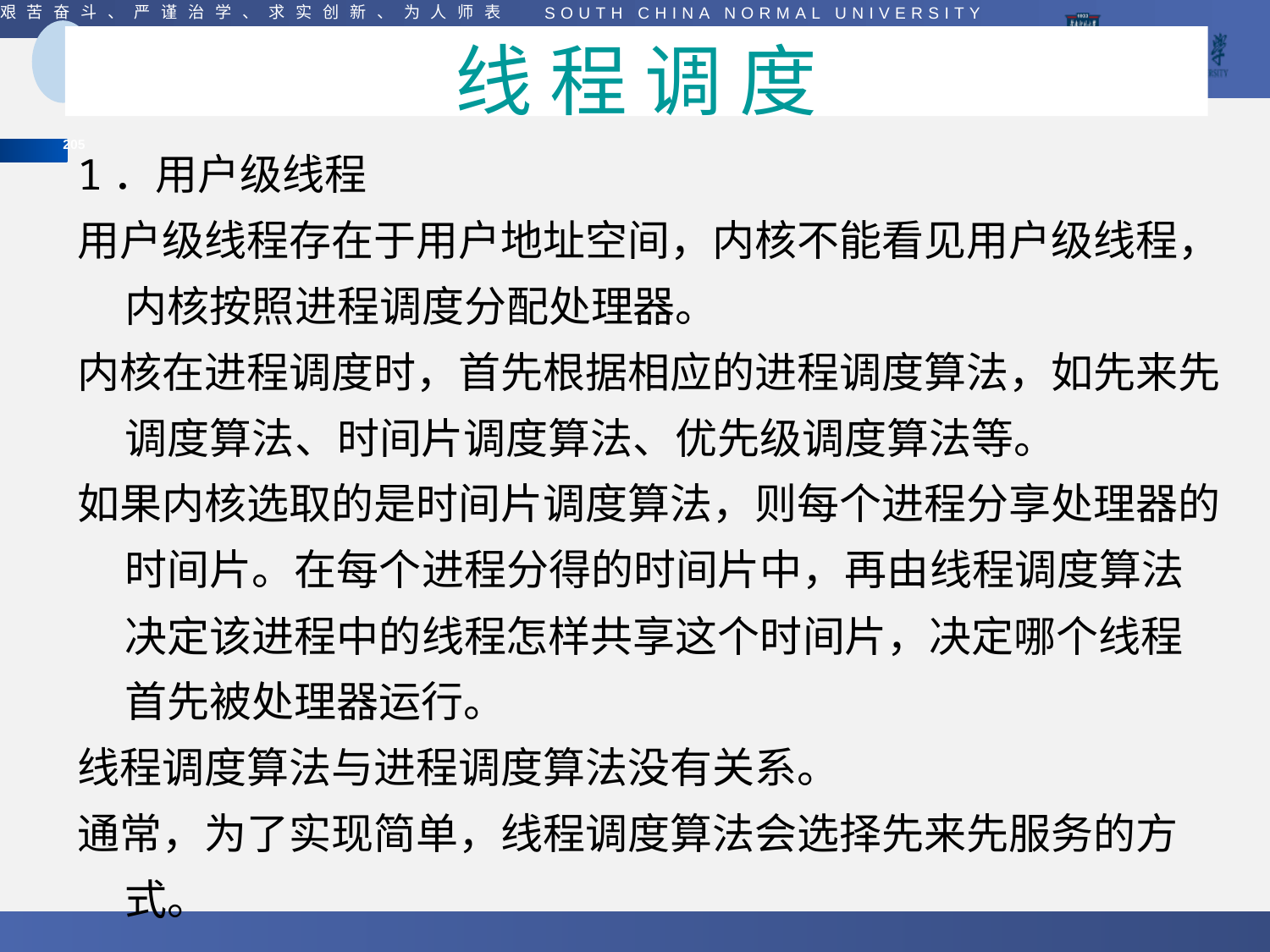

线 程 调 度
1．用户级线程
用户级线程存在于用户地址空间，内核不能看见用户级线程，内核按照进程调度分配处理器。
内核在进程调度时，首先根据相应的进程调度算法，如先来先调度算法、时间片调度算法、优先级调度算法等。
如果内核选取的是时间片调度算法，则每个进程分享处理器的时间片。在每个进程分得的时间片中，再由线程调度算法决定该进程中的线程怎样共享这个时间片，决定哪个线程首先被处理器运行。
线程调度算法与进程调度算法没有关系。
通常，为了实现简单，线程调度算法会选择先来先服务的方式。

205